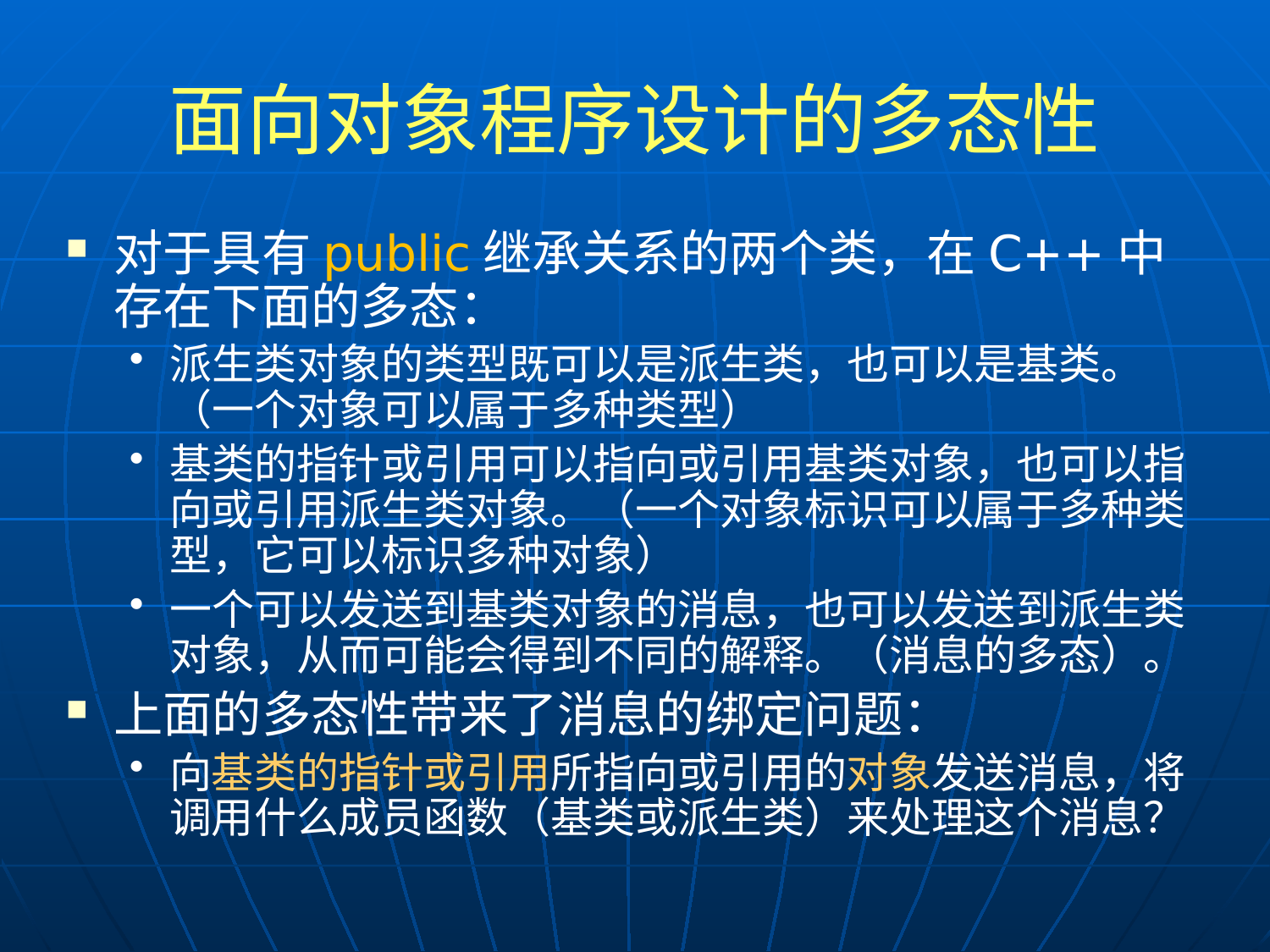

# 面向对象程序设计的多态性
对于具有public继承关系的两个类，在C++中存在下面的多态：
派生类对象的类型既可以是派生类，也可以是基类。（一个对象可以属于多种类型）
基类的指针或引用可以指向或引用基类对象，也可以指向或引用派生类对象。（一个对象标识可以属于多种类型，它可以标识多种对象）
一个可以发送到基类对象的消息，也可以发送到派生类对象，从而可能会得到不同的解释。（消息的多态）。
上面的多态性带来了消息的绑定问题：
向基类的指针或引用所指向或引用的对象发送消息，将调用什么成员函数（基类或派生类）来处理这个消息？